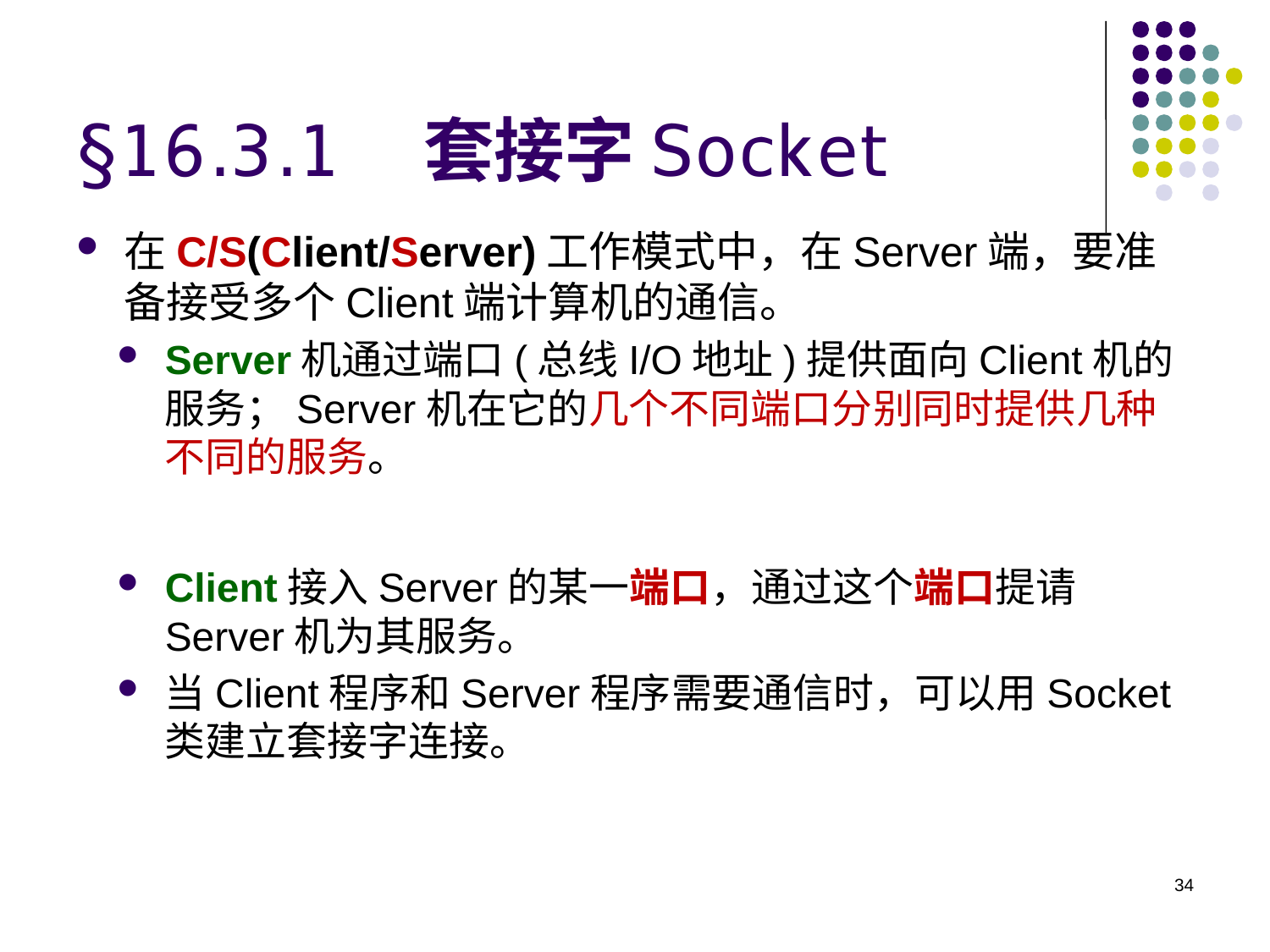

# §16.3.1   套接字Socket
在C/S(Client/Server)工作模式中，在Server端，要准备接受多个Client端计算机的通信。
Server机通过端口(总线I/O地址)提供面向Client机的服务；Server机在它的几个不同端口分别同时提供几种不同的服务。

Client接入Server的某一端口，通过这个端口提请Server机为其服务。
当Client程序和Server程序需要通信时，可以用Socket类建立套接字连接。

34